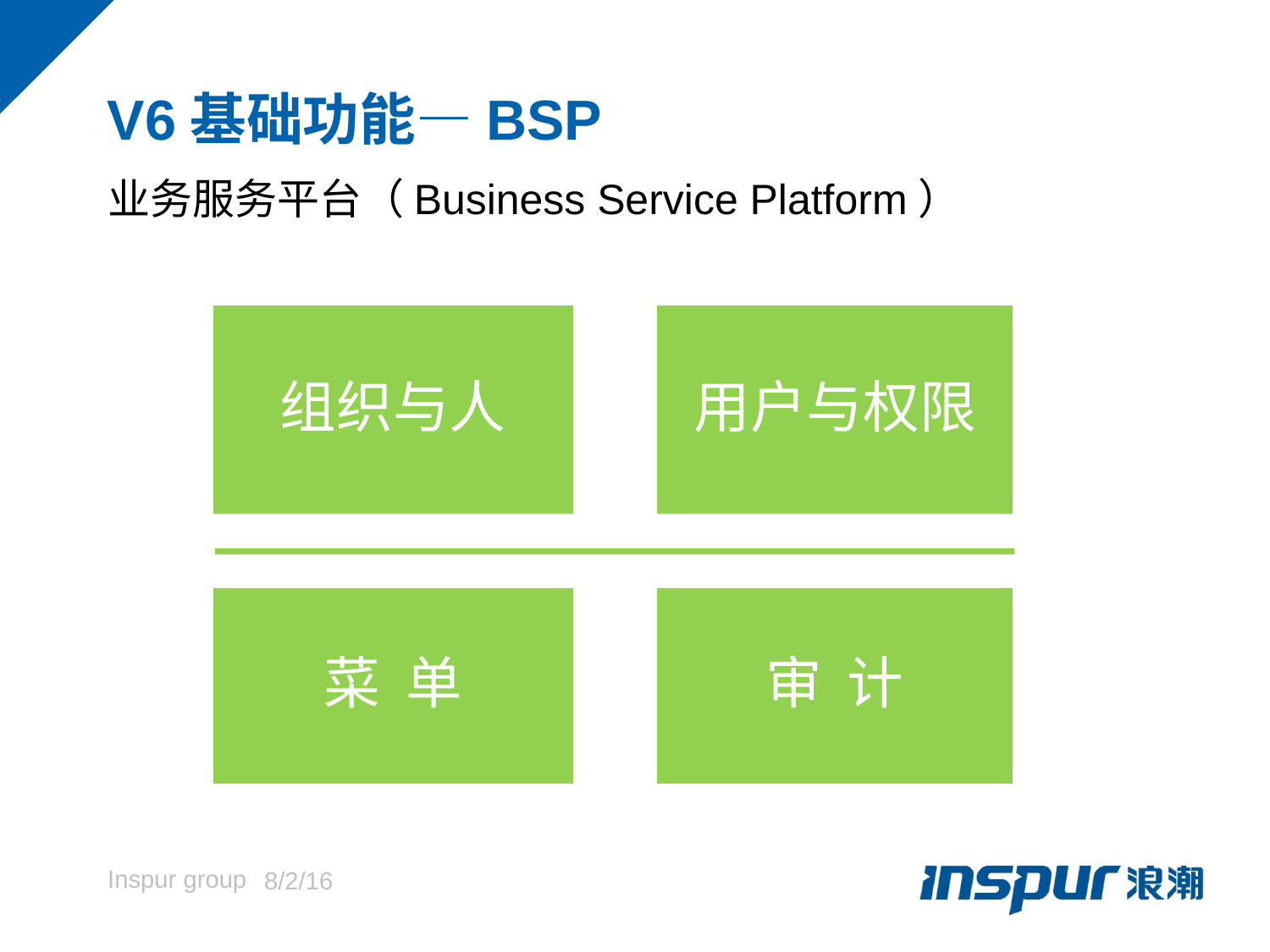

V6基础功能—BSP
业务服务平台（Business Service Platform）

组织与人

用户与权限

菜  单

审  计
Inspur group
8/2/16